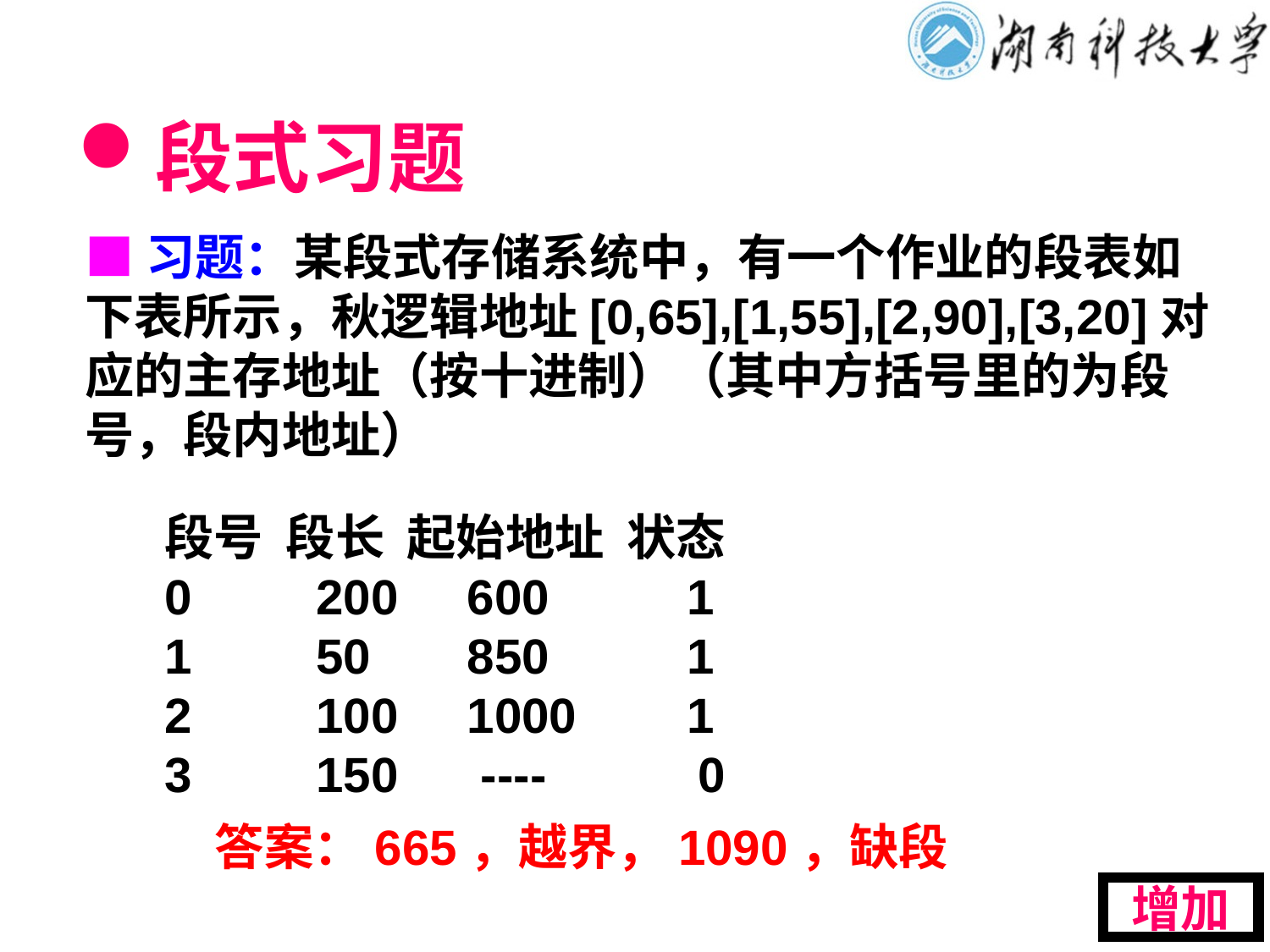

# 段式习题
■习题：某段式存储系统中，有一个作业的段表如下表所示，秋逻辑地址[0,65],[1,55],[2,90],[3,20]对应的主存地址（按十进制）（其中方括号里的为段号，段内地址）
段号  段长  起始地址  状态
0         200     600          1
1         50       850          1
2         100     1000        1
3         150      ----           0
答案：665，越界，1090，缺段
增加